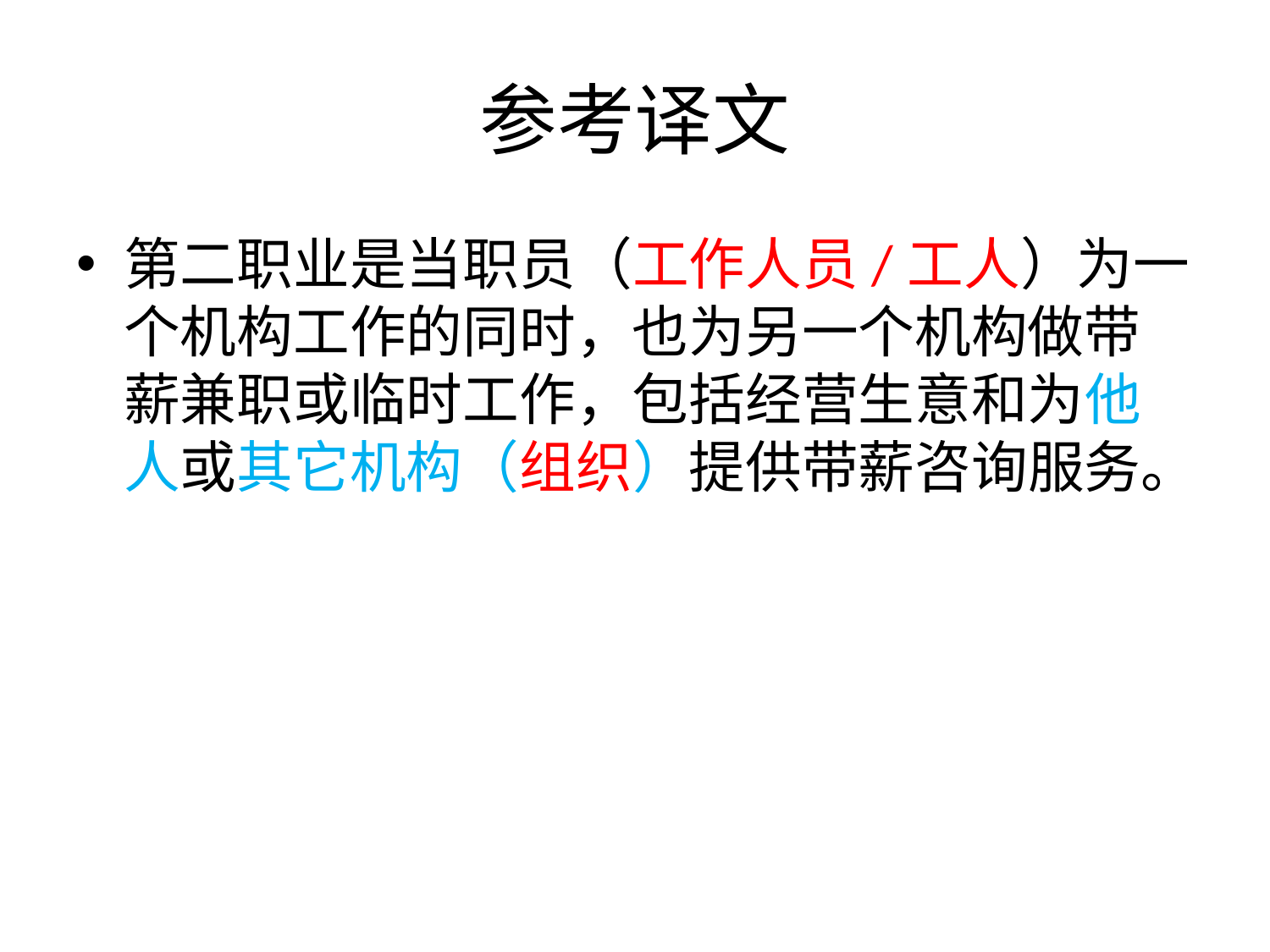

# 参考译文
第二职业是当职员（工作人员/工人）为一个机构工作的同时，也为另一个机构做带薪兼职或临时工作，包括经营生意和为他人或其它机构（组织）提供带薪咨询服务。